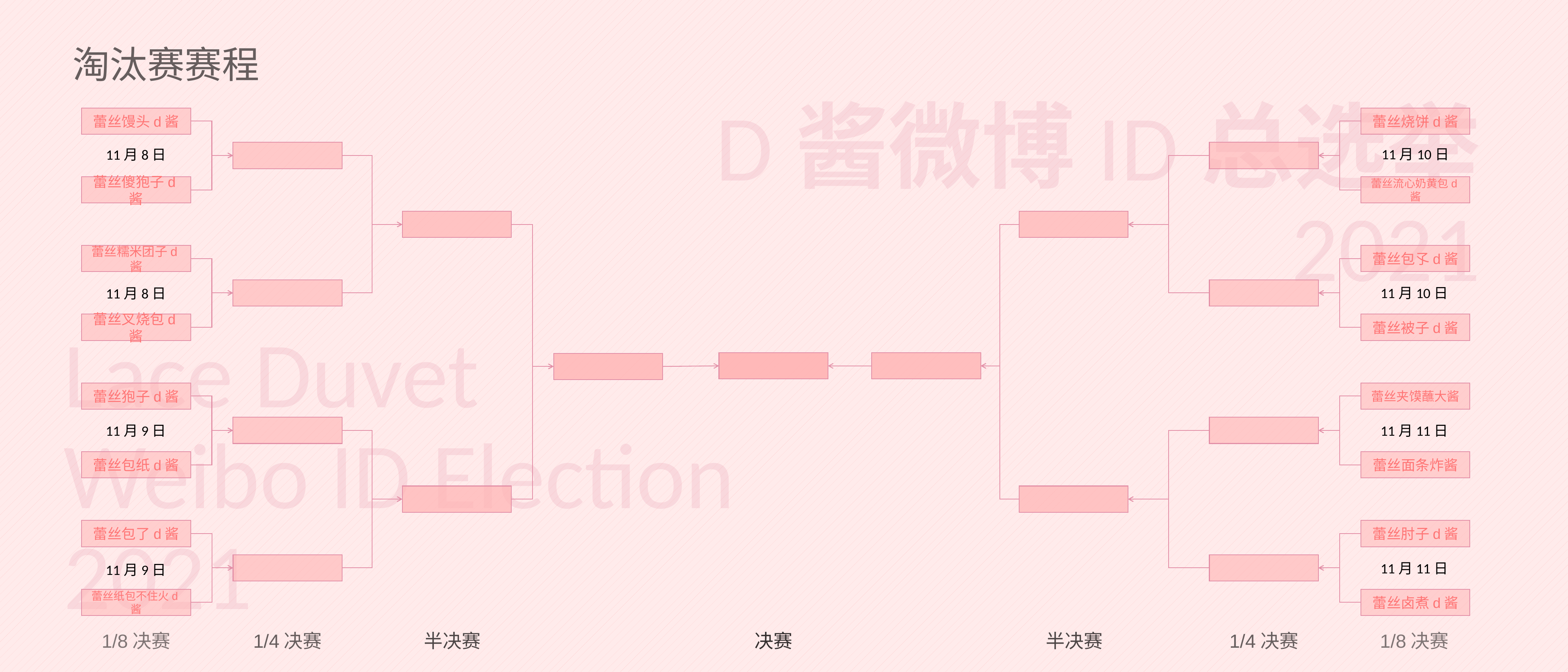

淘汰赛赛程
D酱微博ID总选举
2021
蕾丝馒头d酱
蕾丝烧饼d酱

11月10日
11月8日
蕾丝傻狍子d酱
蕾丝流心奶黄包d酱

蕾丝糯米团子d酱
蕾丝包孓d酱

11月10日
11月8日
蕾丝叉烧包d酱
蕾丝被子d酱
# Lace Duvet Weibo ID Election 2021

蕾丝狍子d酱
蕾丝夹馍蘸大酱

11月9日
11月11日
蕾丝包纸d酱
蕾丝面条炸酱

蕾丝包了d酱
蕾丝肘子d酱

11月11日
11月9日
蕾丝纸包不住火d酱
蕾丝卤煮d酱
1/8决赛
1/4决赛
半决赛
决赛
半决赛
1/4决赛
1/8决赛